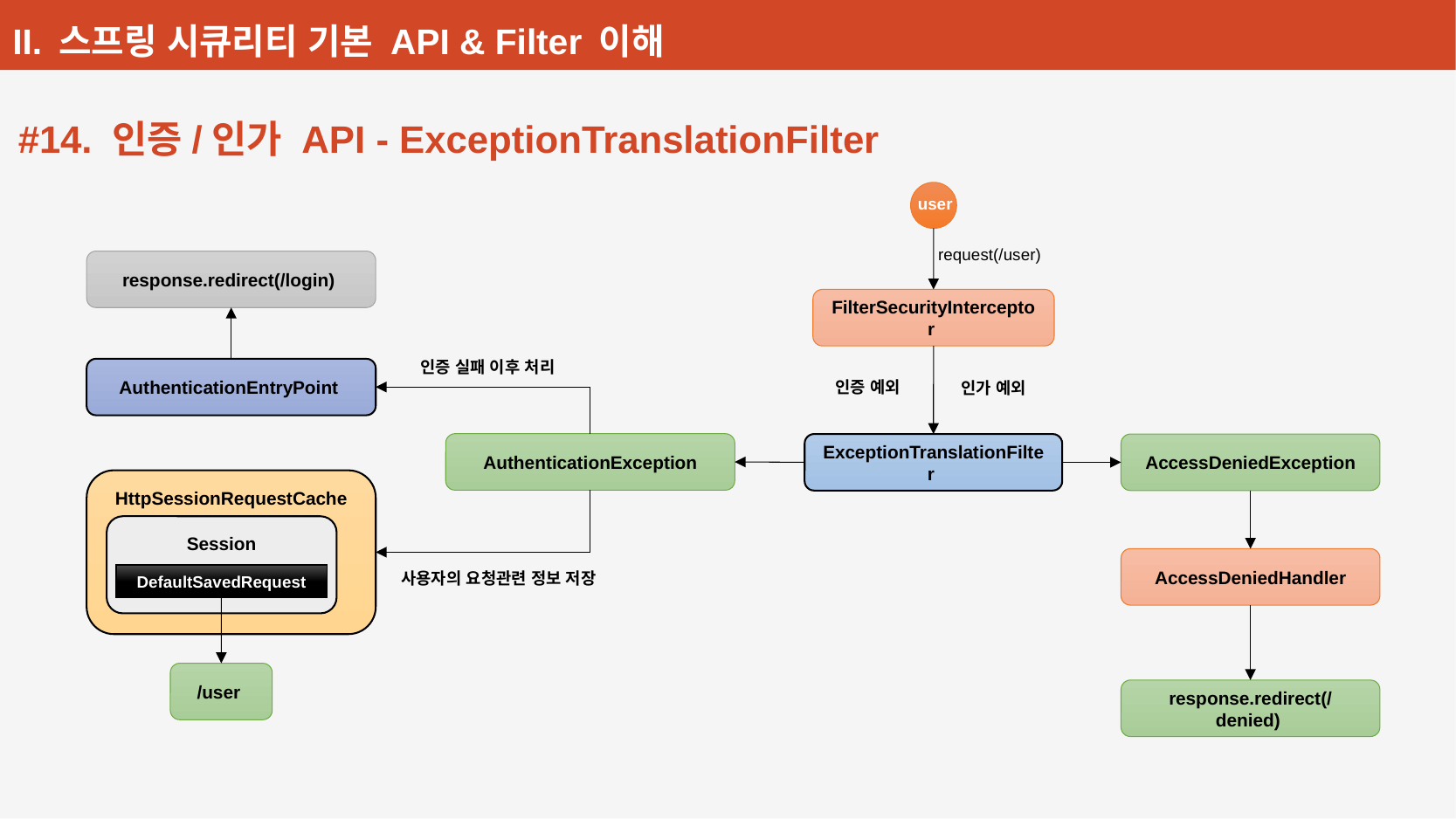

#14. 인증/인가 API - ExceptionTranslationFilter

user
request(/user)
response.redirect(/login)
FilterSecurityInterceptor
인증 실패 이후 처리
AuthenticationEntryPoint
인증 예외
인가 예외
AuthenticationException
ExceptionTranslationFilter
AccessDeniedException
HttpSessionRequestCache

Session

AccessDeniedHandler
사용자의 요청관련 정보 저장
DefaultSavedRequest
/user
response.redirect(/denied)